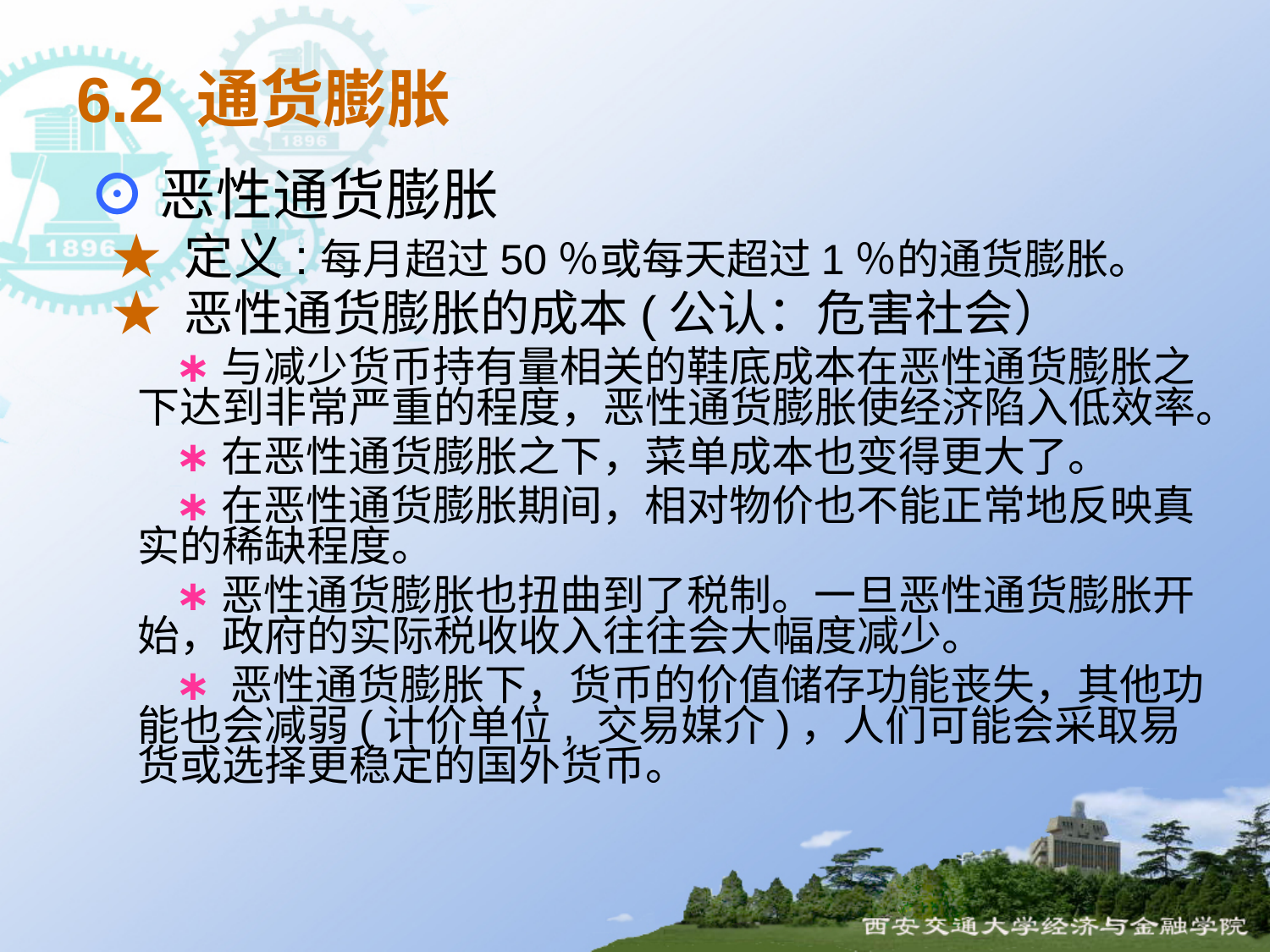

6.2 通货膨胀
⊙恶性通货膨胀
  ★ 定义:每月超过50％或每天超过1％的通货膨胀。
  ★ 恶性通货膨胀的成本(公认：危害社会）
         ∗与减少货币持有量相关的鞋底成本在恶性通货膨胀之下达到非常严重的程度，恶性通货膨胀使经济陷入低效率。
         ∗在恶性通货膨胀之下，菜单成本也变得更大了。
         ∗在恶性通货膨胀期间，相对物价也不能正常地反映真实的稀缺程度。
         ∗恶性通货膨胀也扭曲到了税制。一旦恶性通货膨胀开始，政府的实际税收收入往往会大幅度减少。
         ∗ 恶性通货膨胀下，货币的价值储存功能丧失，其他功能也会减弱(计价单位, 交易媒介)，人们可能会采取易货或选择更稳定的国外货币。